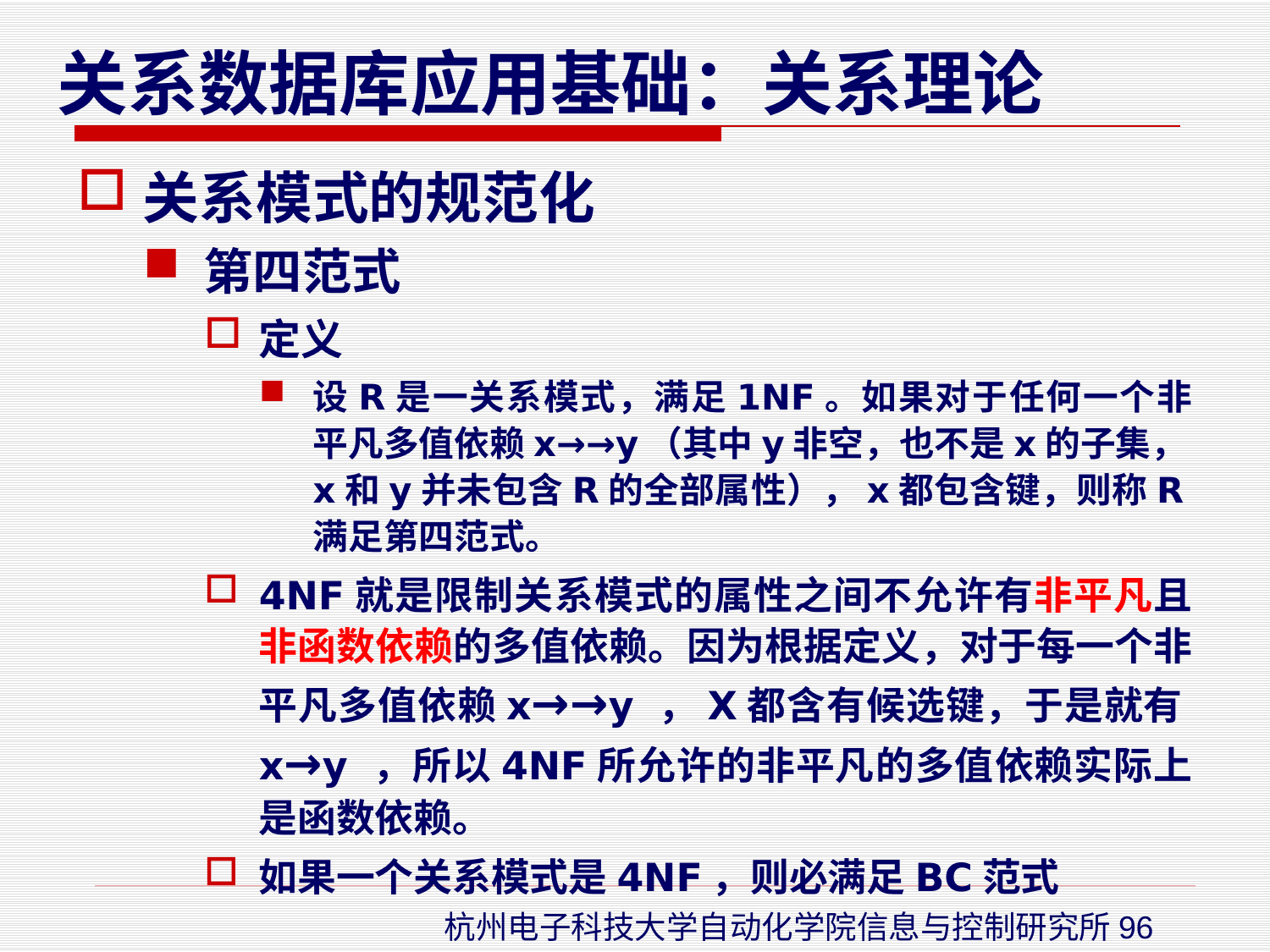

关系模式的规范化
第四范式
定义
设R是一关系模式，满足1NF。如果对于任何一个非平凡多值依赖x→→y（其中y非空，也不是x的子集，x和y并未包含R的全部属性），x都包含键，则称R满足第四范式。
4NF就是限制关系模式的属性之间不允许有非平凡且非函数依赖的多值依赖。因为根据定义，对于每一个非平凡多值依赖x→→y ，X都含有候选键，于是就有x→y ，所以4NF所允许的非平凡的多值依赖实际上是函数依赖。
如果一个关系模式是4NF，则必满足BC范式